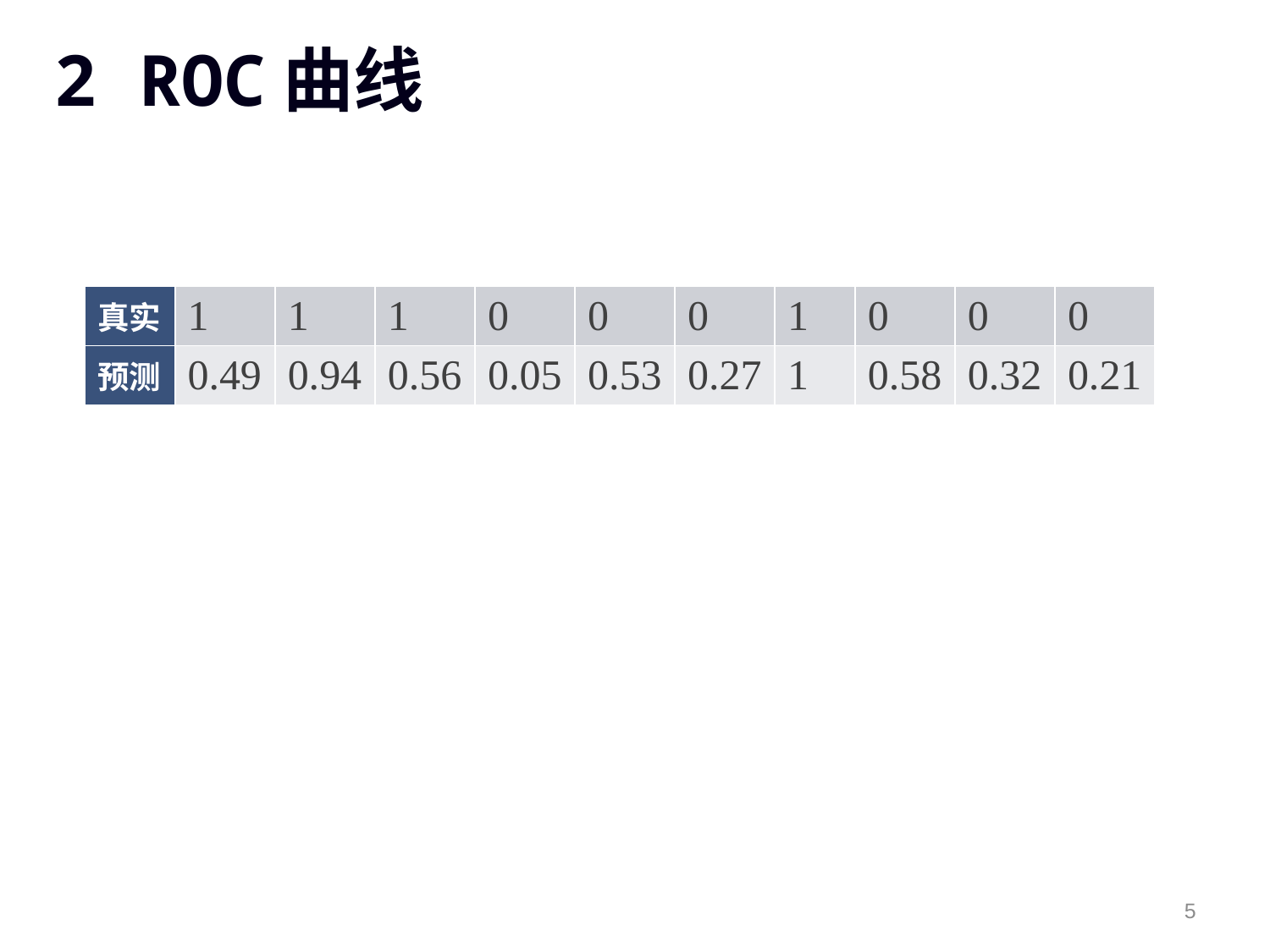

# 2 ROC曲线
| 真实 | 1 | 1 | 1 | 0 | 0 | 0 | 1 | 0 | 0 | 0 |
| --- | --- | --- | --- | --- | --- | --- | --- | --- | --- | --- |
| 预测 | 0.49 | 0.94 | 0.56 | 0.05 | 0.53 | 0.27 | 1 | 0.58 | 0.32 | 0.21 |